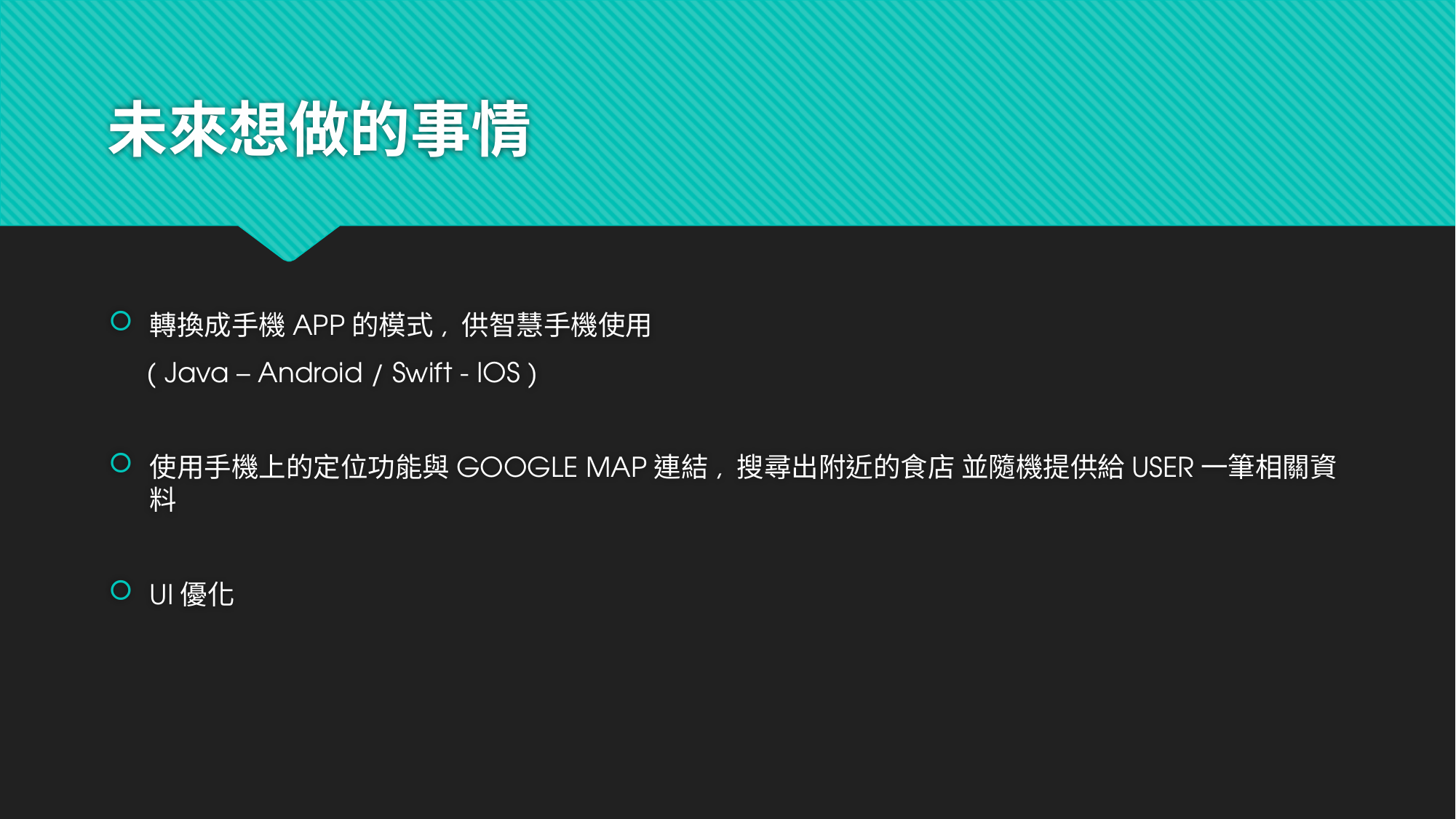

# 未來想做的事情
轉換成手機APP的模式, 供智慧手機使用
     ( Java – Android / Swift - IOS )

使用手機上的定位功能與GOOGLE MAP連結, 搜尋出附近的食店 並隨機提供給USER一筆相關資料

UI優化